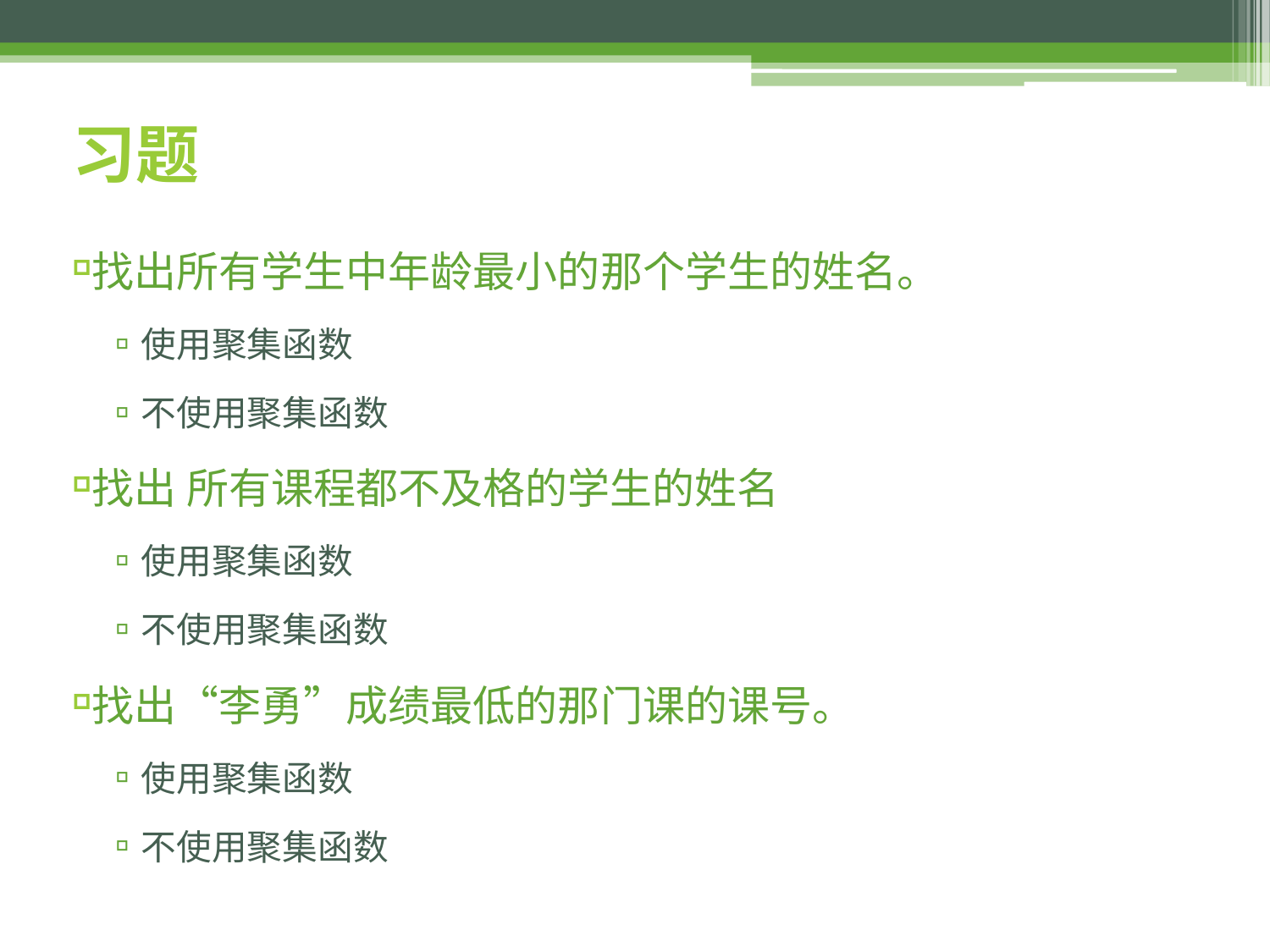

# 习题
找出所有学生中年龄最小的那个学生的姓名。
使用聚集函数
不使用聚集函数
找出 所有课程都不及格的学生的姓名
使用聚集函数
不使用聚集函数
找出“李勇”成绩最低的那门课的课号。
使用聚集函数
不使用聚集函数